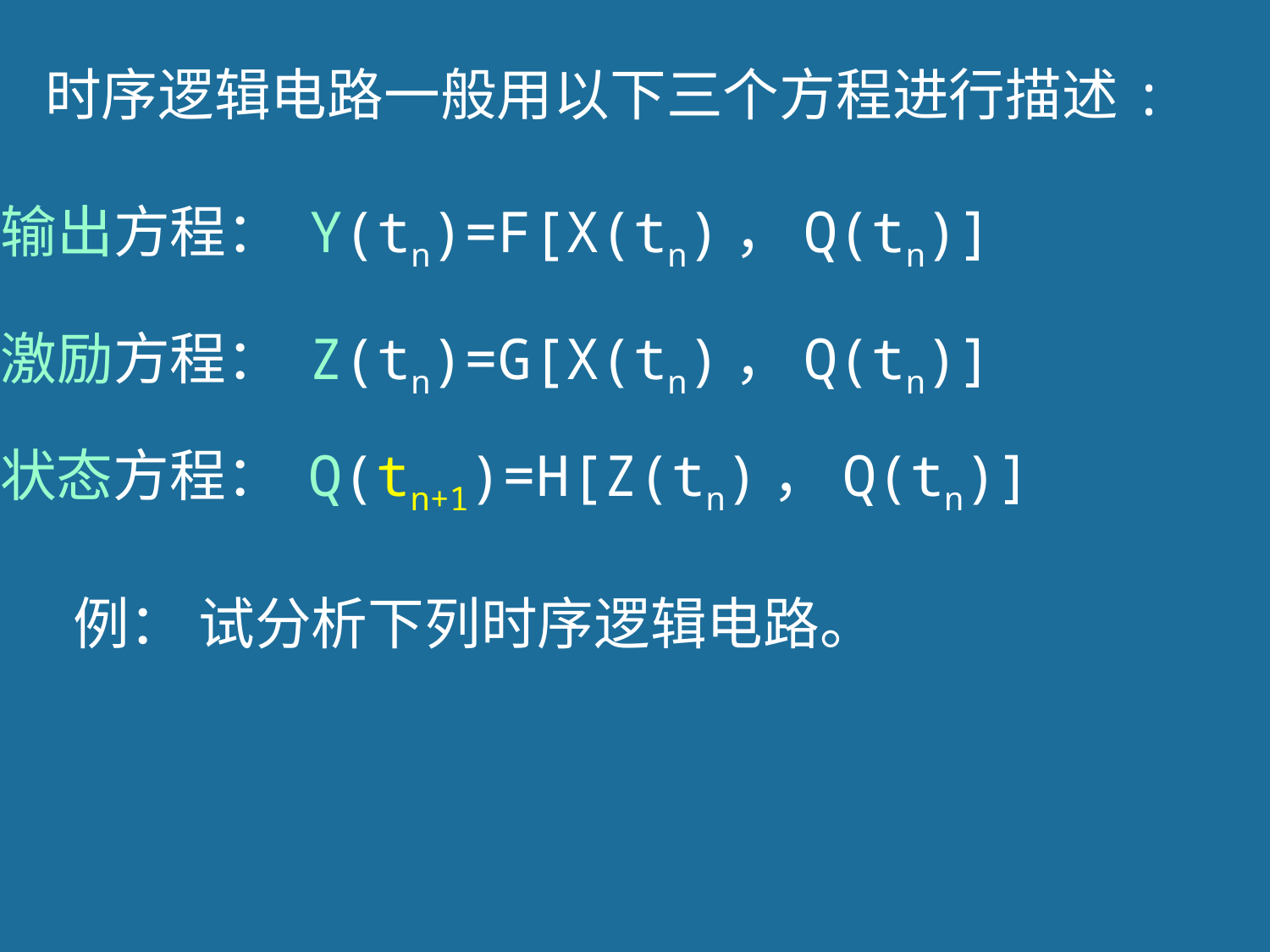

时序逻辑电路一般用以下三个方程进行描述:
输出方程： Y(tn)=F[X(tn)，Q(tn)]
激励方程： Z(tn)=G[X(tn)，Q(tn)]
状态方程： Q(tn+1)=H[Z(tn)，Q(tn)]
例： 试分析下列时序逻辑电路。
6